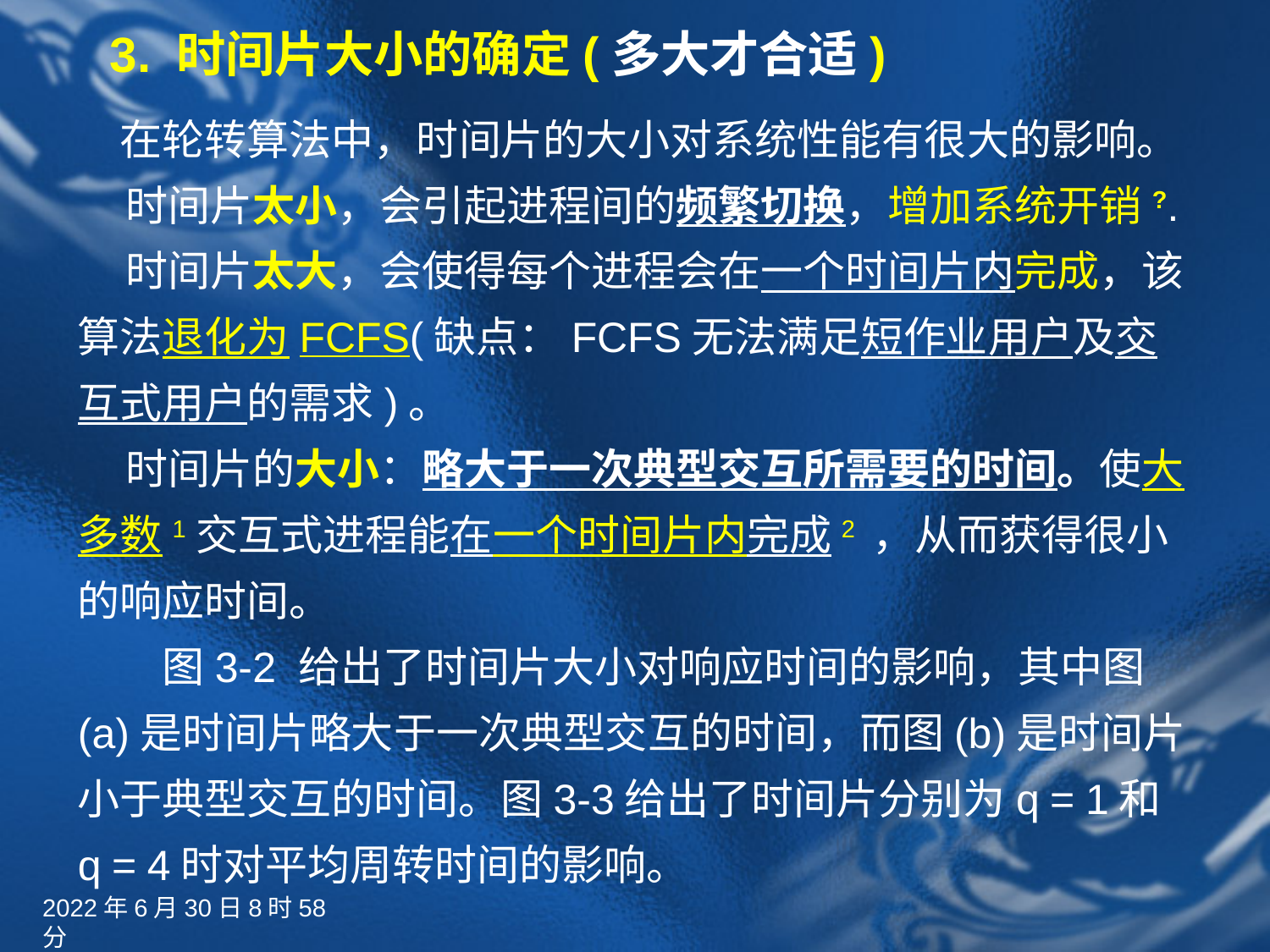

# 3. 时间片大小的确定(多大才合适)
　在轮转算法中，时间片的大小对系统性能有很大的影响。
    时间片太小，会引起进程间的频繁切换，增加系统开销?.
    时间片太大，会使得每个进程会在一个时间片内完成，该算法退化为FCFS(缺点：FCFS无法满足短作业用户及交互式用户的需求)。
    时间片的大小：略大于一次典型交互所需要的时间。使大多数1交互式进程能在一个时间片内完成2 ，从而获得很小的响应时间。
　　图3-2 给出了时间片大小对响应时间的影响，其中图(a)是时间片略大于一次典型交互的时间，而图(b)是时间片小于典型交互的时间。图3-3给出了时间片分别为q = 1和q = 4时对平均周转时间的影响。
2022年6月30日8时58分